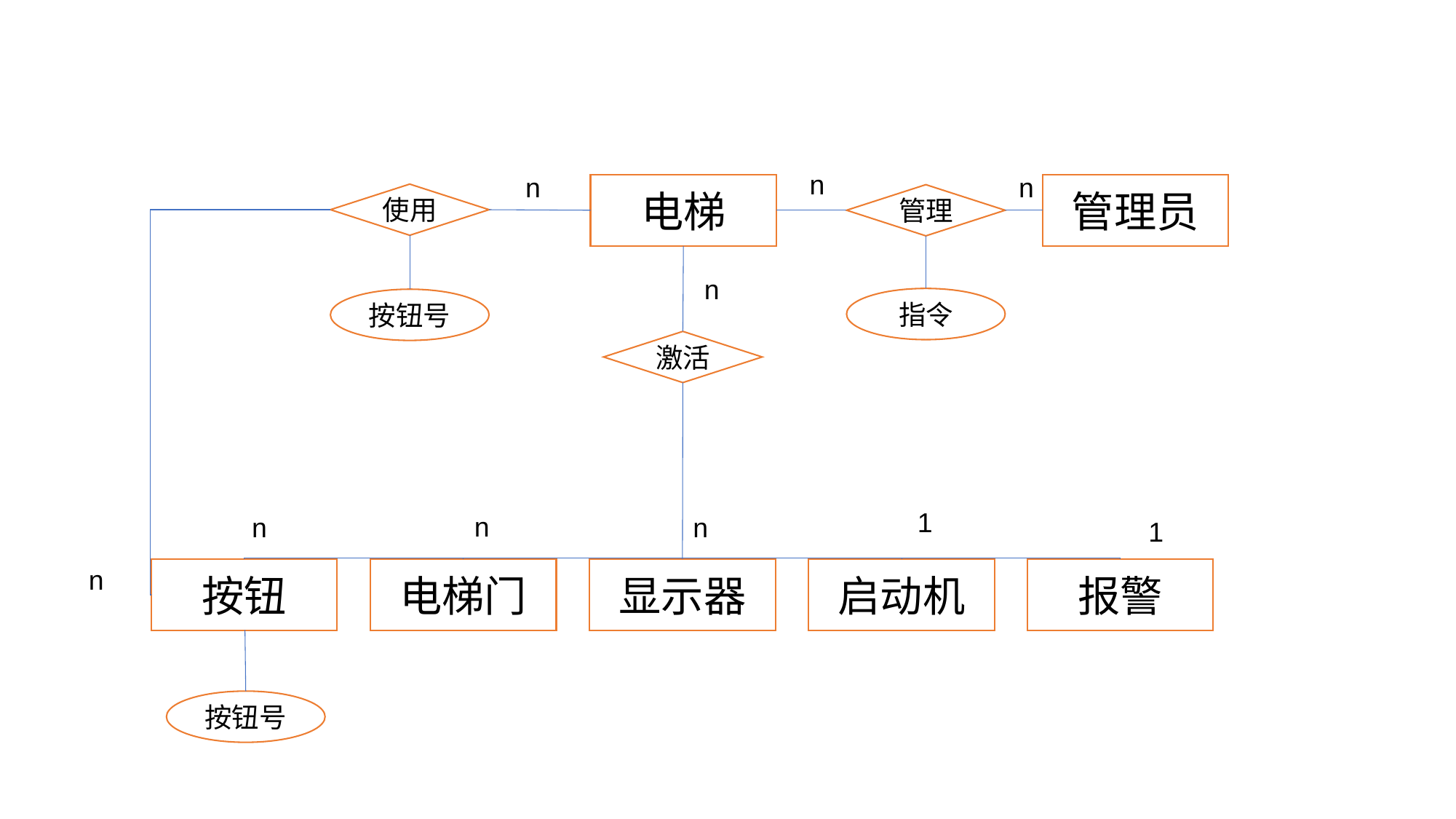

n
n
n
电梯
管理员
使用
管理
n
指令
按钮号
激活
1
n
n
n
1
n
按钮
电梯门
显示器
启动机
报警
按钮号